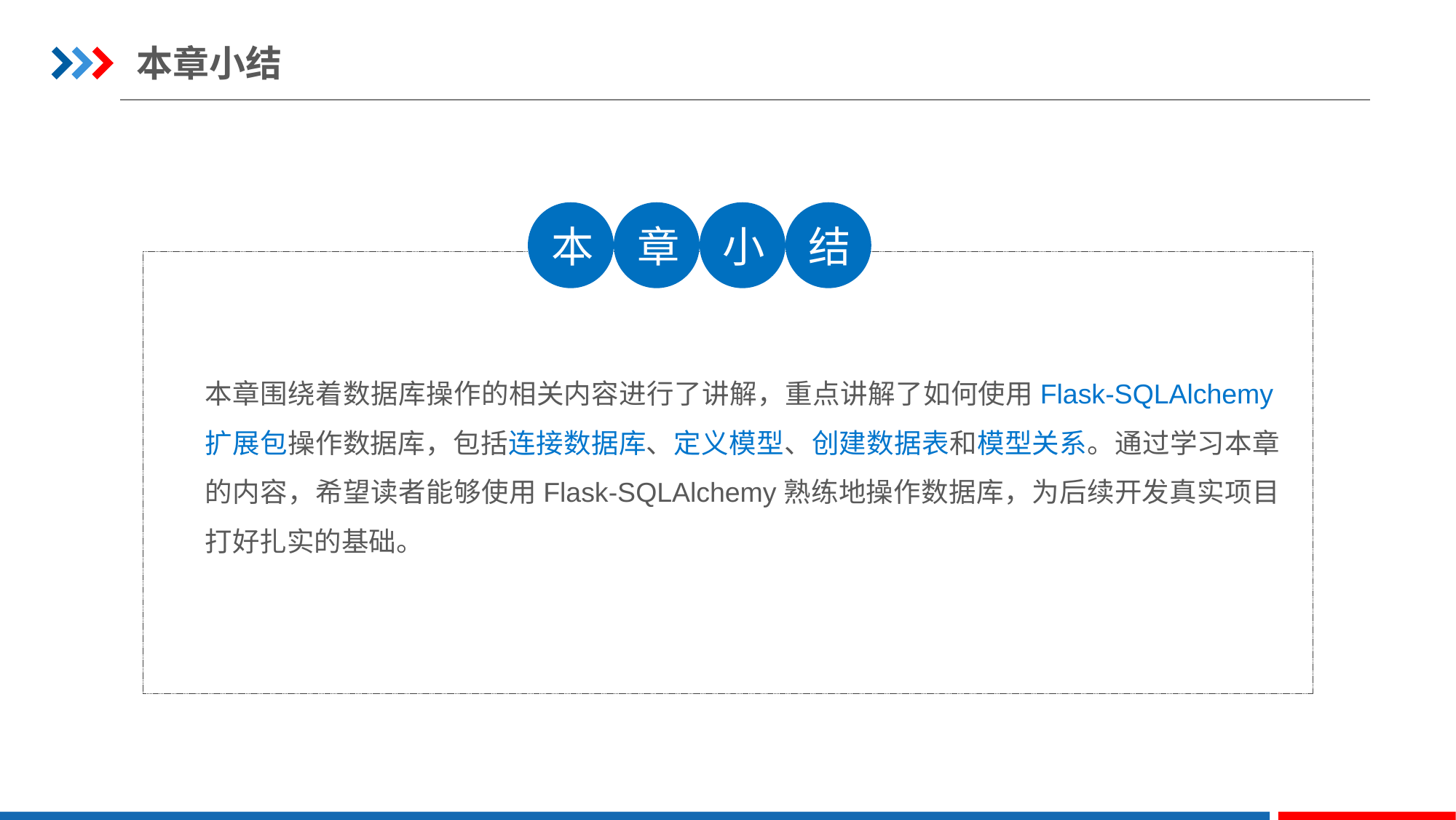

本章小结
本
章
小
结

本章围绕着数据库操作的相关内容进行了讲解，重点讲解了如何使用Flask-SQLAlchemy扩展包操作数据库，包括连接数据库、定义模型、创建数据表和模型关系。通过学习本章的内容，希望读者能够使用Flask-SQLAlchemy熟练地操作数据库，为后续开发真实项目打好扎实的基础。